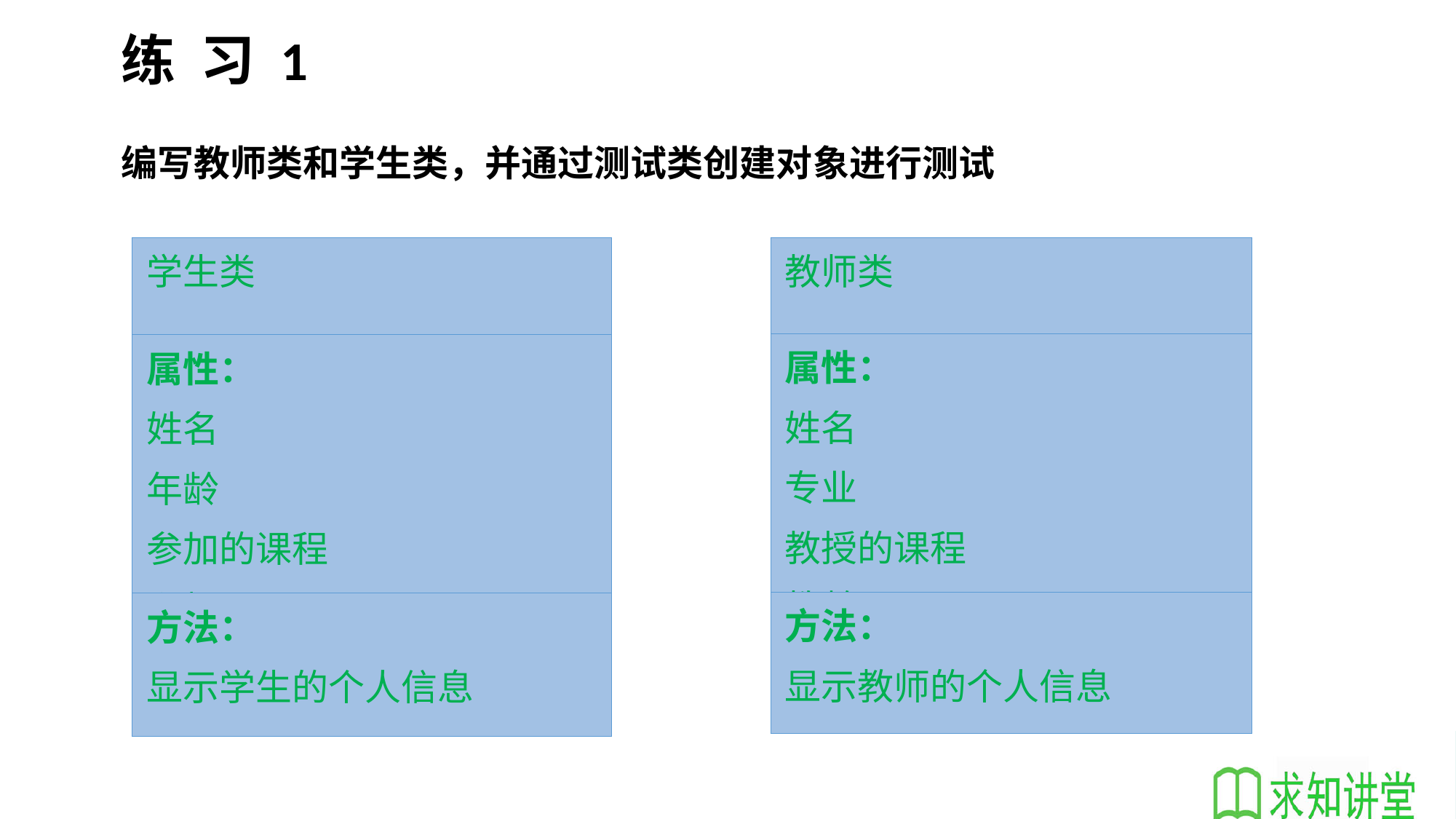

练  习 1
编写教师类和学生类，并通过测试类创建对象进行测试
| 学生类 |
| --- |
| 属性： 姓名 年龄 参加的课程 兴趣 |
| 方法： 显示学生的个人信息 |
| 教师类 |
| --- |
| 属性： 姓名 专业 教授的课程 教龄 |
| 方法： 显示教师的个人信息 |